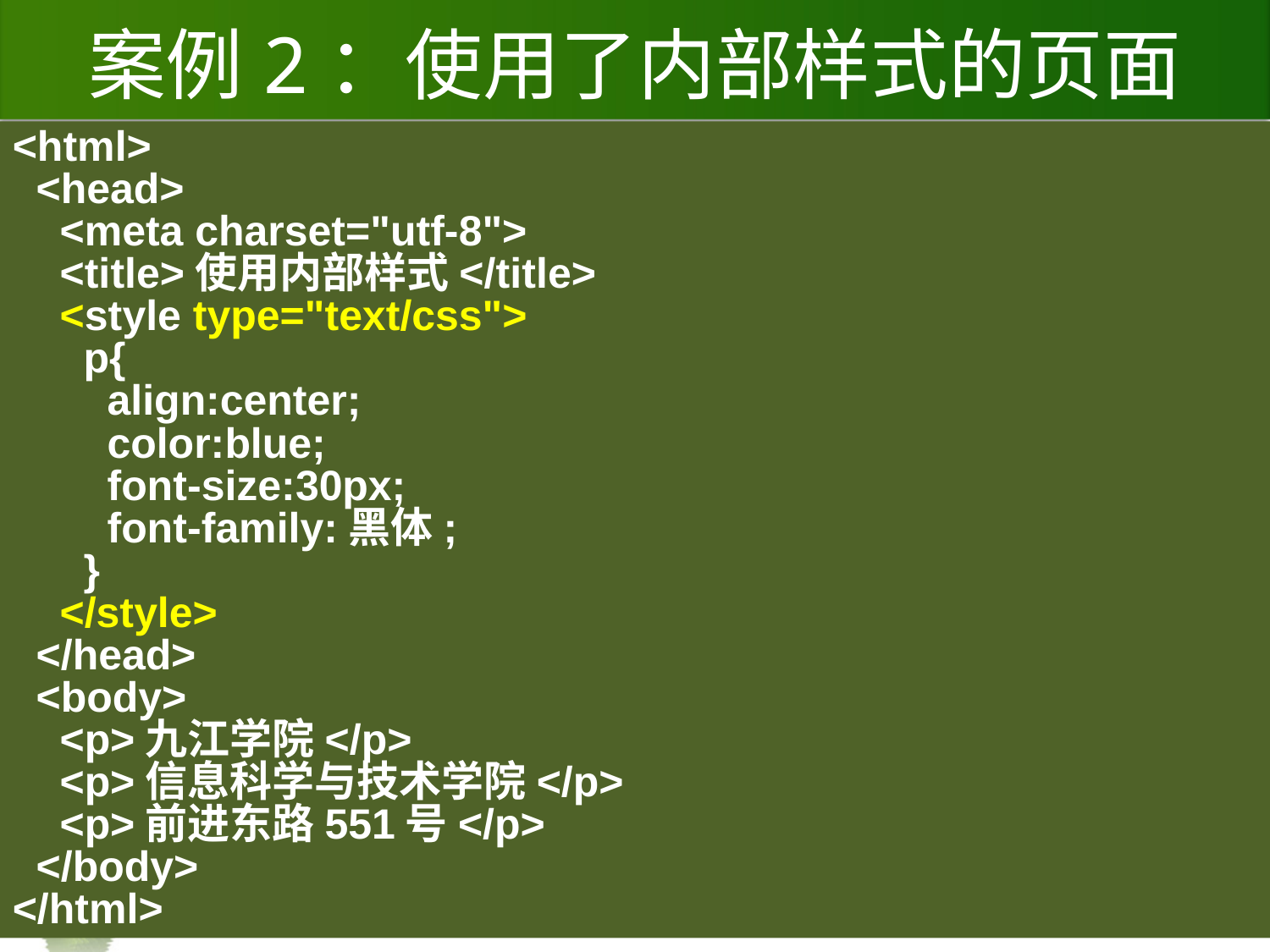

# 案例2：使用了内部样式的页面
<html>
  <head>
    <meta charset="utf-8">
    <title>使用内部样式</title>
    <style type="text/css">
      p{
        align:center;
        color:blue;
        font-size:30px;
        font-family:黑体;
      }
    </style>
  </head>
  <body>
    <p>九江学院</p>
    <p>信息科学与技术学院</p>
    <p>前进东路551号</p>
  </body>
</html>